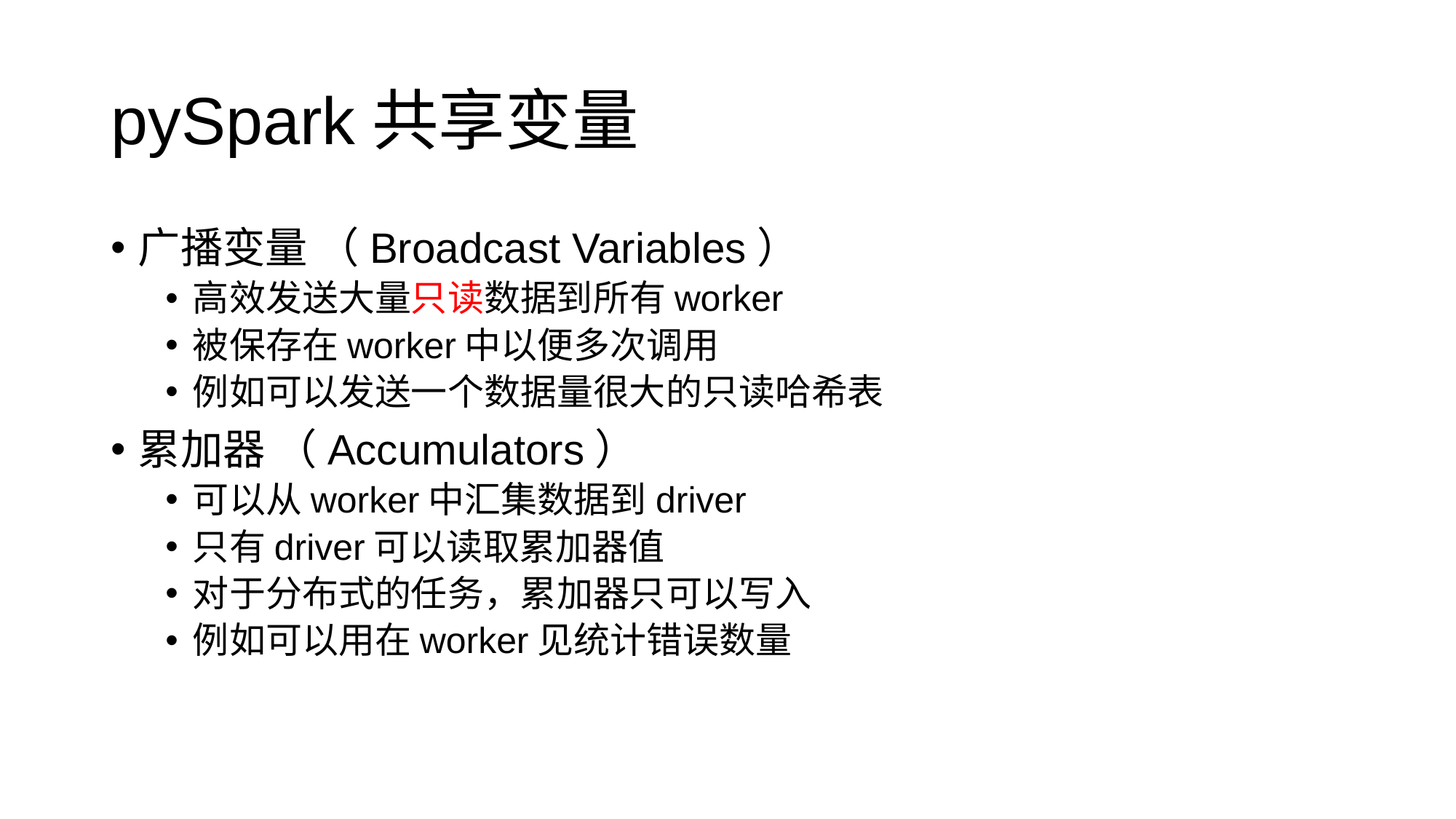

# pySpark共享变量
广播变量 （Broadcast Variables）
高效发送大量只读数据到所有worker
被保存在worker中以便多次调用
例如可以发送一个数据量很大的只读哈希表
累加器 （Accumulators）
可以从worker中汇集数据到driver
只有driver可以读取累加器值
对于分布式的任务，累加器只可以写入
例如可以用在worker见统计错误数量